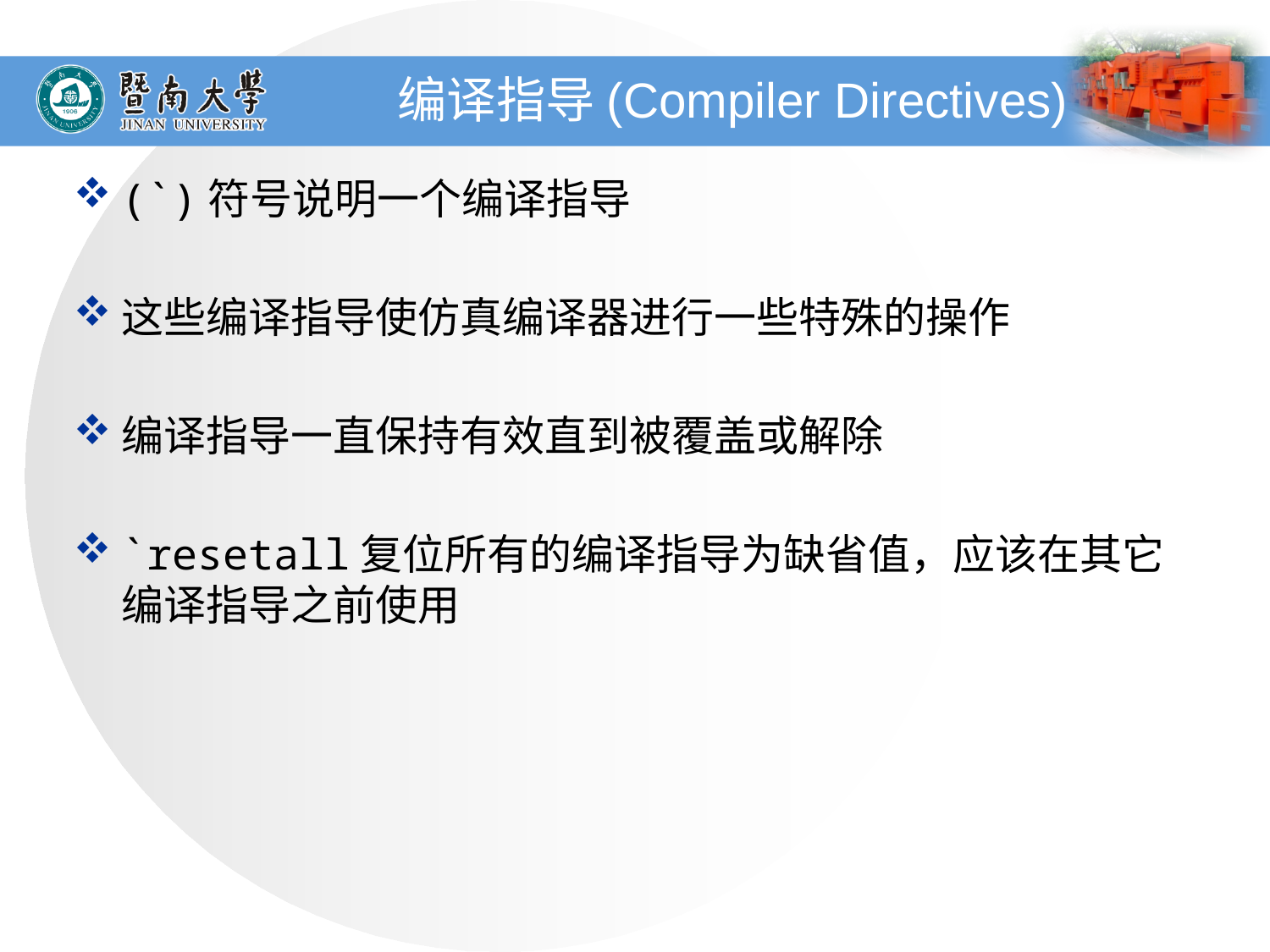

# 编译指导(Compiler Directives)
(`)符号说明一个编译指导

这些编译指导使仿真编译器进行一些特殊的操作

编译指导一直保持有效直到被覆盖或解除

`resetall复位所有的编译指导为缺省值，应该在其它编译指导之前使用